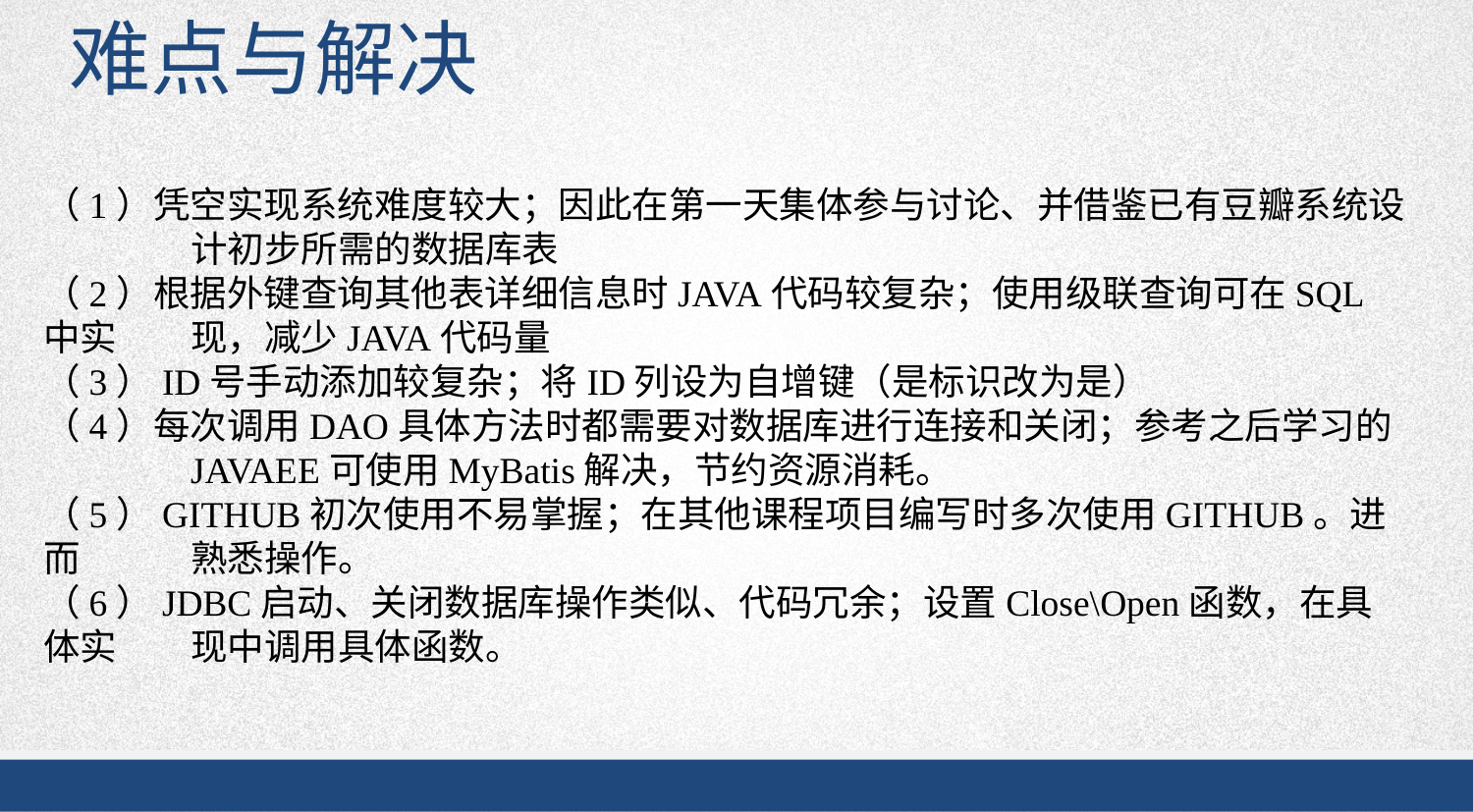

难点与解决
（1）凭空实现系统难度较大；因此在第一天集体参与讨论、并借鉴已有豆瓣系统设	计初步所需的数据库表
（2）根据外键查询其他表详细信息时JAVA代码较复杂；使用级联查询可在SQL中实	现，减少JAVA代码量
（3）ID号手动添加较复杂；将ID列设为自增键（是标识改为是）
（4）每次调用DAO具体方法时都需要对数据库进行连接和关闭；参考之后学习的	JAVAEE可使用MyBatis解决，节约资源消耗。
（5）GITHUB初次使用不易掌握；在其他课程项目编写时多次使用GITHUB。进而	熟悉操作。
（6）JDBC启动、关闭数据库操作类似、代码冗余；设置Close\Open函数，在具体实	现中调用具体函数。